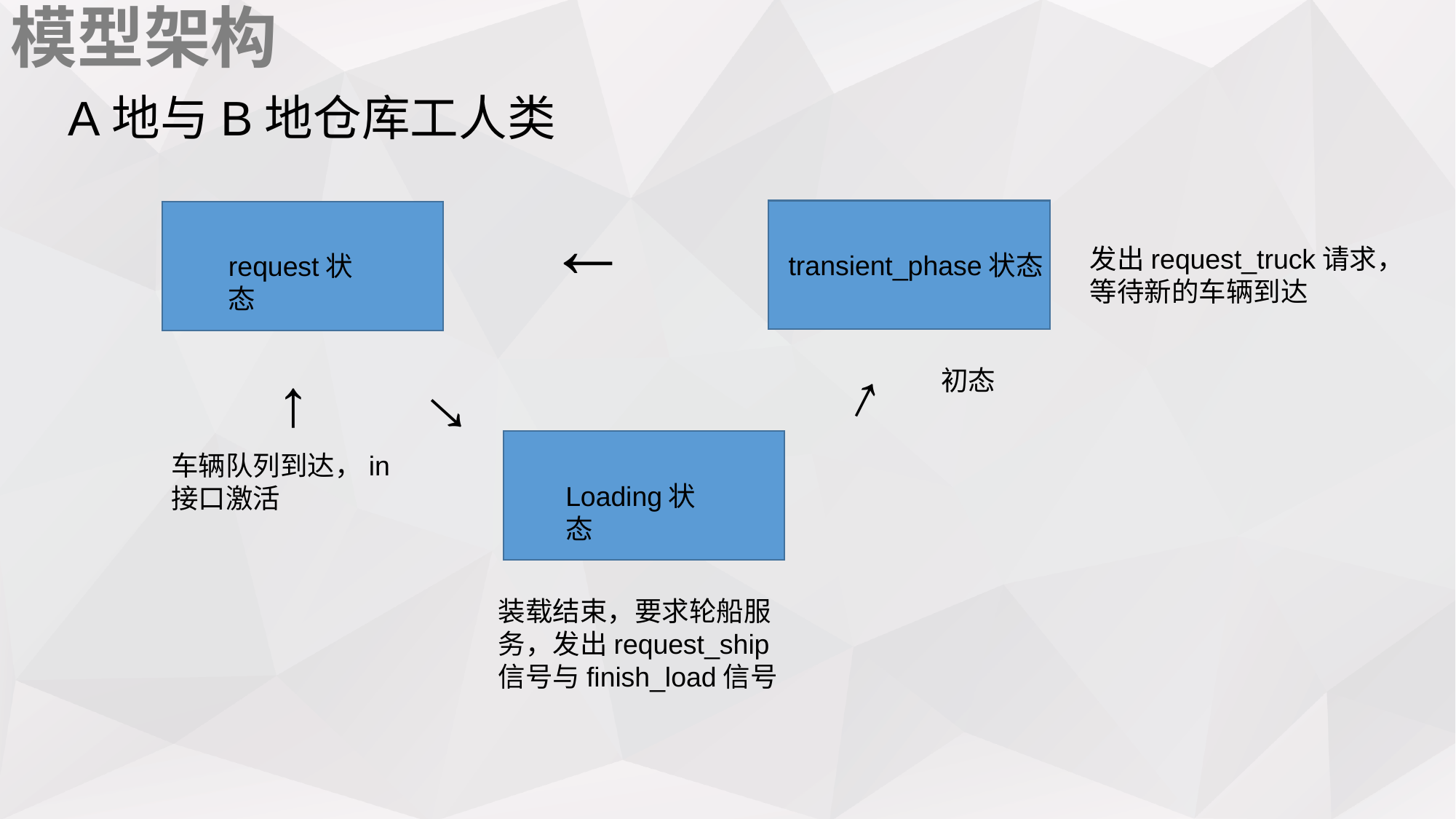

模型架构
A地与B地仓库工人类

↑

发出request_truck请求，等待新的车辆到达
transient_phase状态
request状态
↓
→
↑
初态

车辆队列到达，in接口激活
Loading状态
装载结束，要求轮船服务，发出request_ship信号与finish_load信号